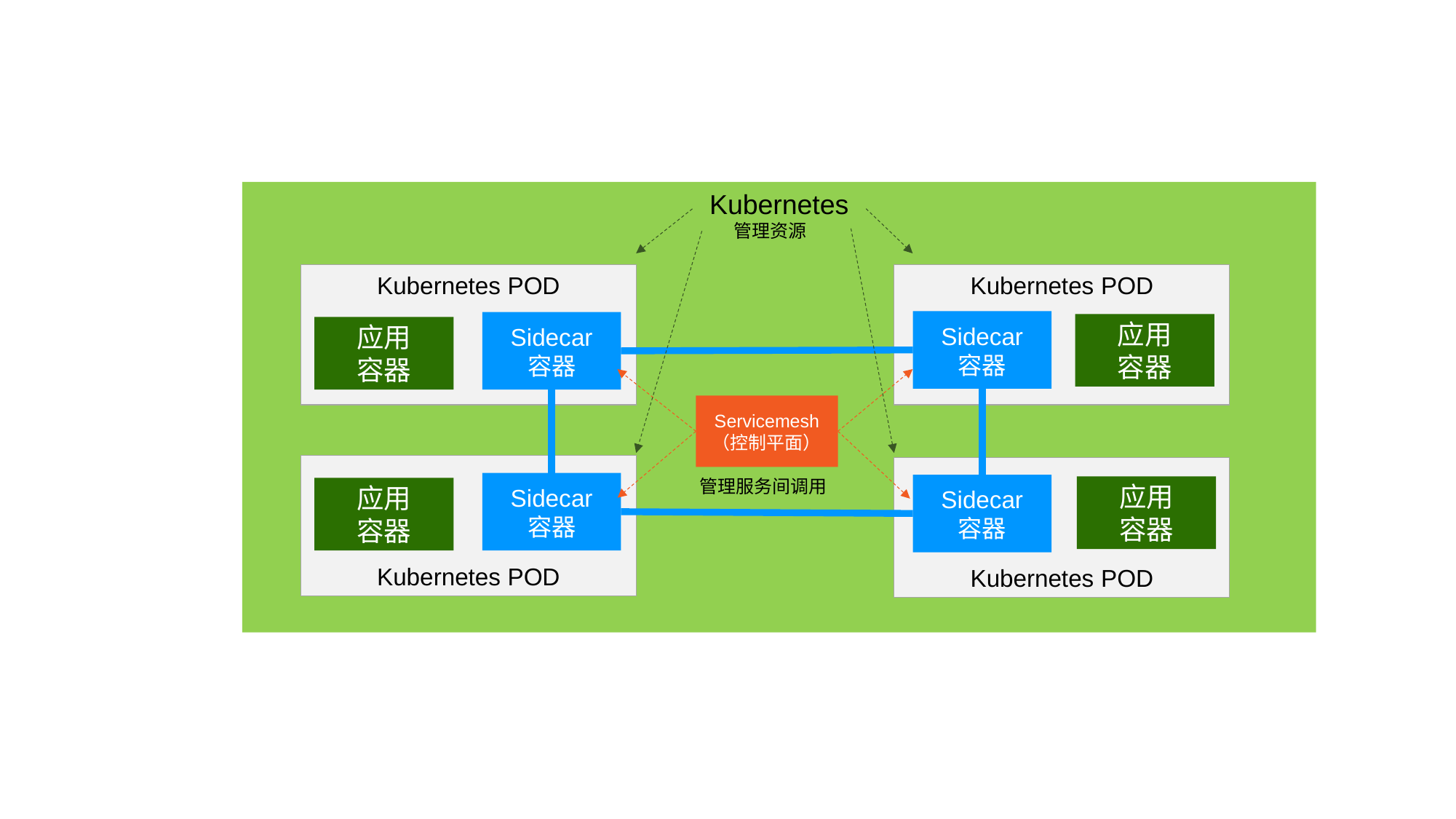

Kubernetes
管理资源
Kubernetes POD
Kubernetes POD
Sidecar
容器
Sidecar
容器
应用
容器
应用
容器
Servicemesh
（控制平面）
Kubernetes POD
Kubernetes POD
管理服务间调用
Sidecar
容器
Sidecar
容器
应用
容器
应用
容器